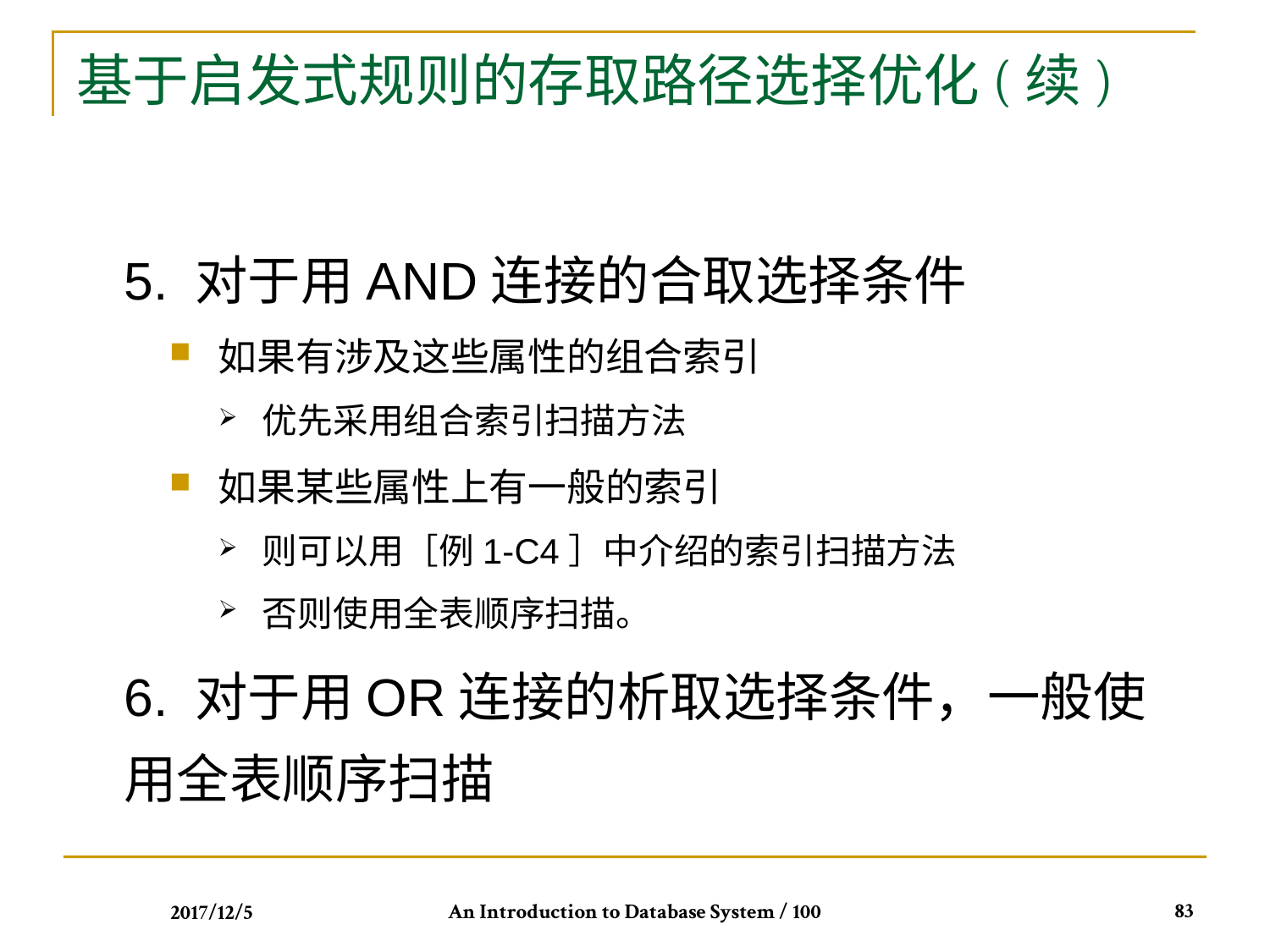

# 基于启发式规则的存取路径选择优化(续)
	5. 对于用AND连接的合取选择条件
如果有涉及这些属性的组合索引
优先采用组合索引扫描方法
如果某些属性上有一般的索引
则可以用［例1-C4］中介绍的索引扫描方法
否则使用全表顺序扫描。
	6. 对于用OR连接的析取选择条件，一般使用全表顺序扫描
2017/12/5
83
An Introduction to Database System / 100